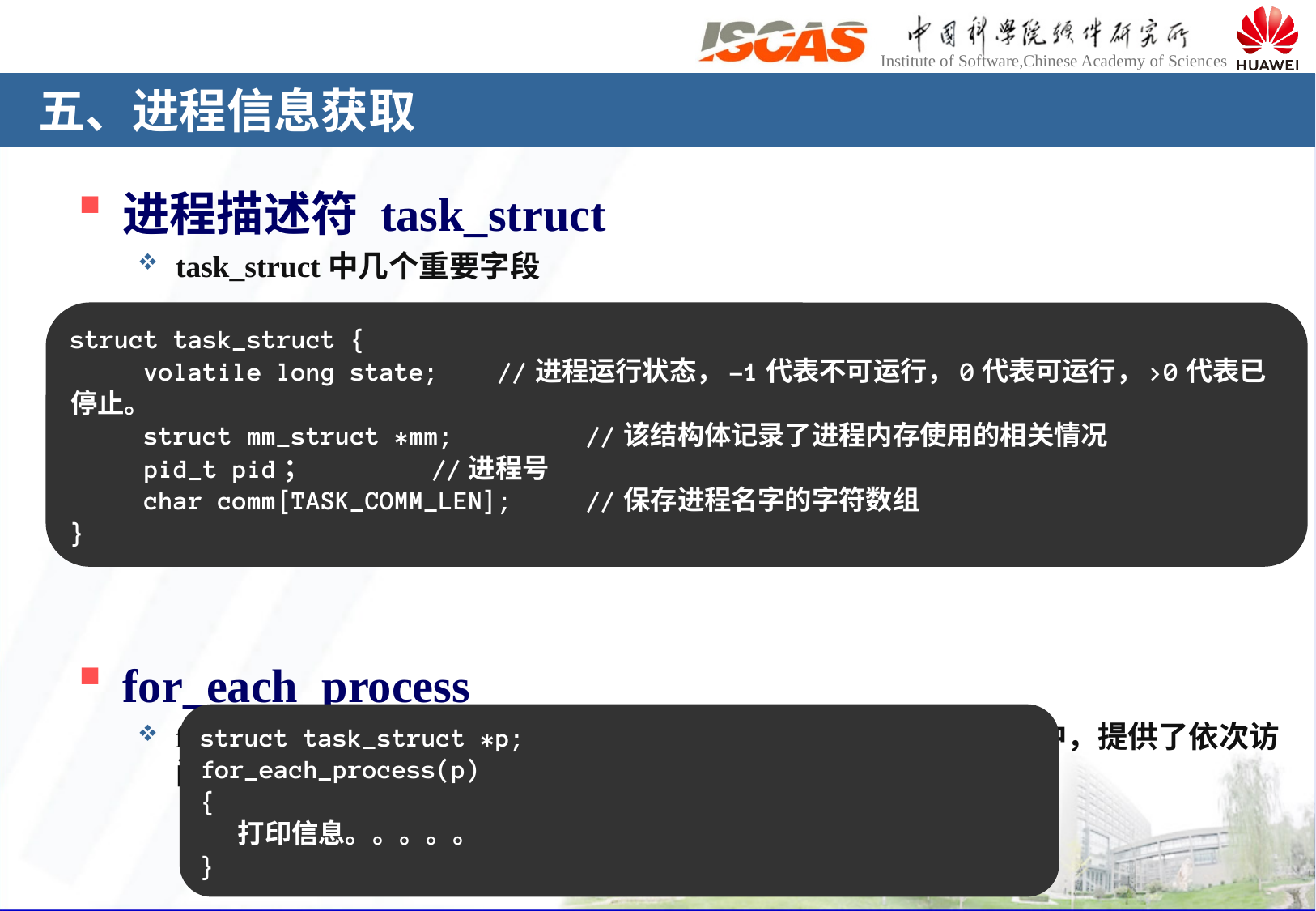

# 五、进程信息获取
进程描述符 task_struct
task_struct中几个重要字段

for_each_process
for_each_process 是一个宏，定义在 <linux/sched/signal.h> 文件中，提供了依次访问整个任务队列的能力。使用方法：

struct task_struct {
     volatile long state;    //进程运行状态，-1代表不可运行，0代表可运行，>0代表已停止。
     struct mm_struct *mm;         //该结构体记录了进程内存使用的相关情况
     pid_t pid；                   //进程号
     char comm[TASK_COMM_LEN];     //保存进程名字的字符数组
}
struct task_struct *p;
for_each_process(p)
{
     打印信息。。。。。
}